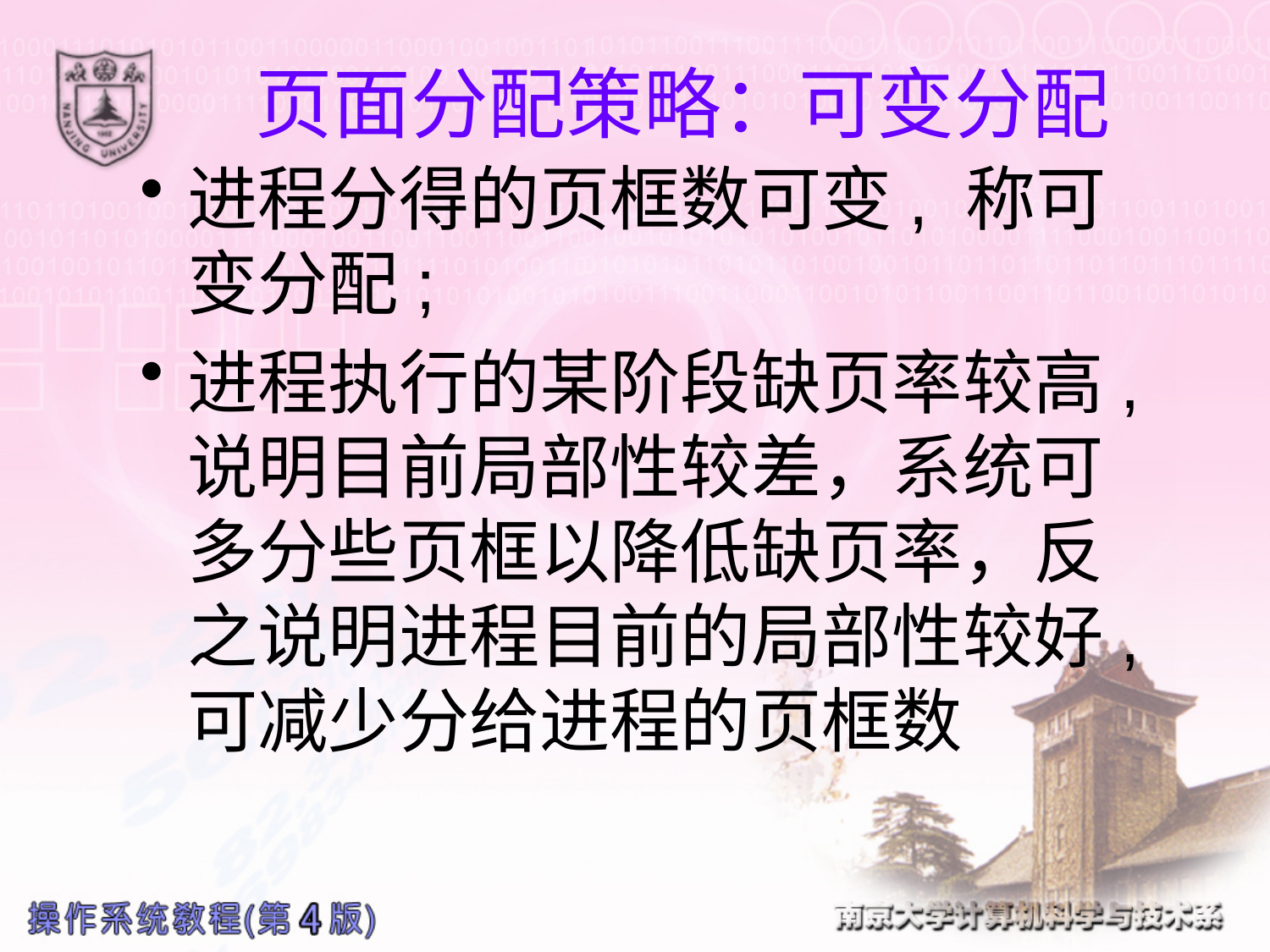

# 页面分配策略：可变分配
进程分得的页框数可变, 称可变分配;
进程执行的某阶段缺页率较高,说明目前局部性较差，系统可多分些页框以降低缺页率，反之说明进程目前的局部性较好,可减少分给进程的页框数